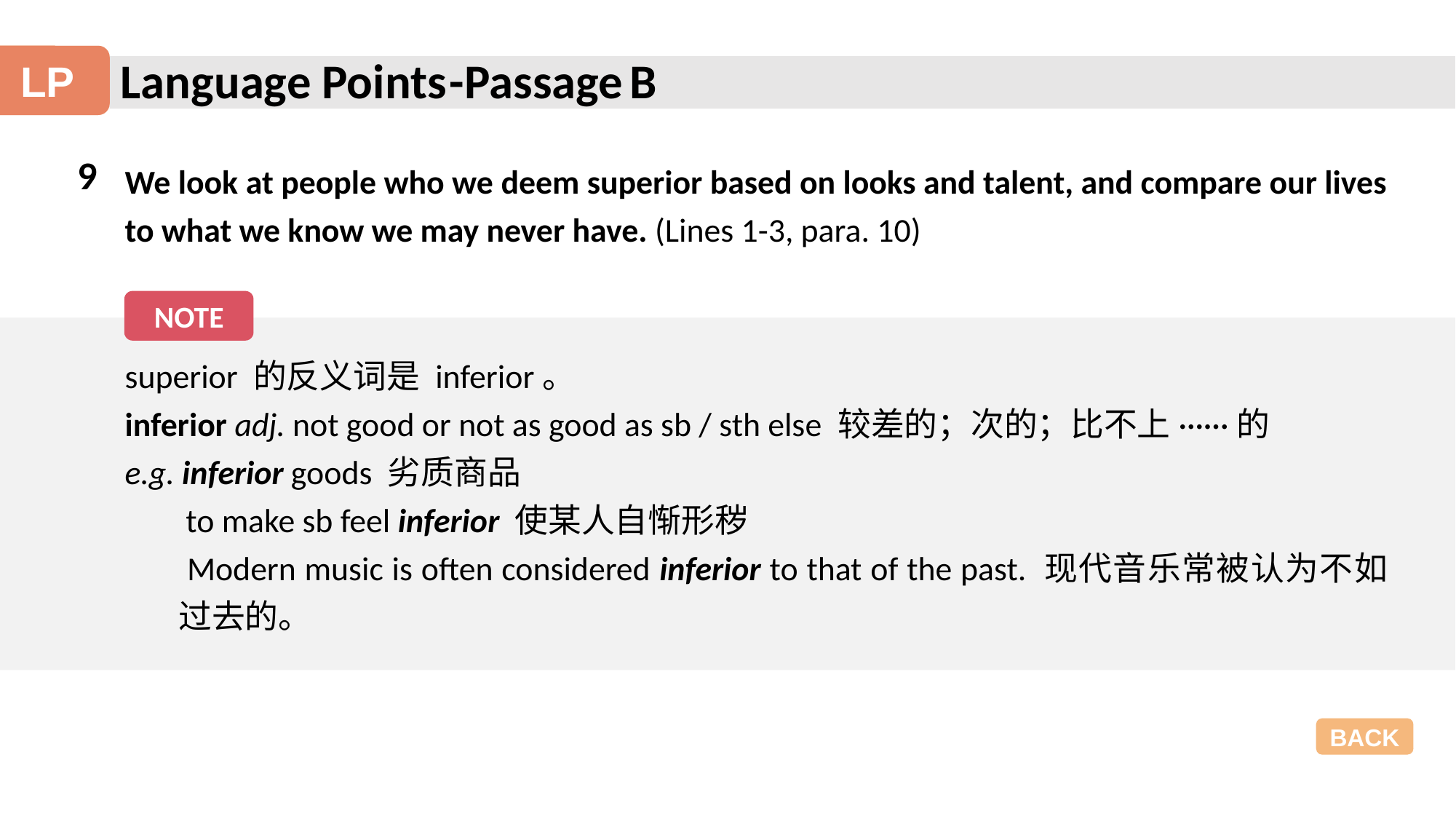

Language Points
-Passage B
LP

9
We look at people who we deem superior based on looks and talent, and compare our lives to what we know we may never have. (Lines 1-3, para. 10)
NOTE

superior 的反义词是 inferior。
inferior adj. not good or not as good as sb / sth else 较差的；次的；比不上······的
e.g. inferior goods 劣质商品
 to make sb feel inferior 使某人自惭形秽
 Modern music is often considered inferior to that of the past. 现代音乐常被认为不如过去的。
BACK